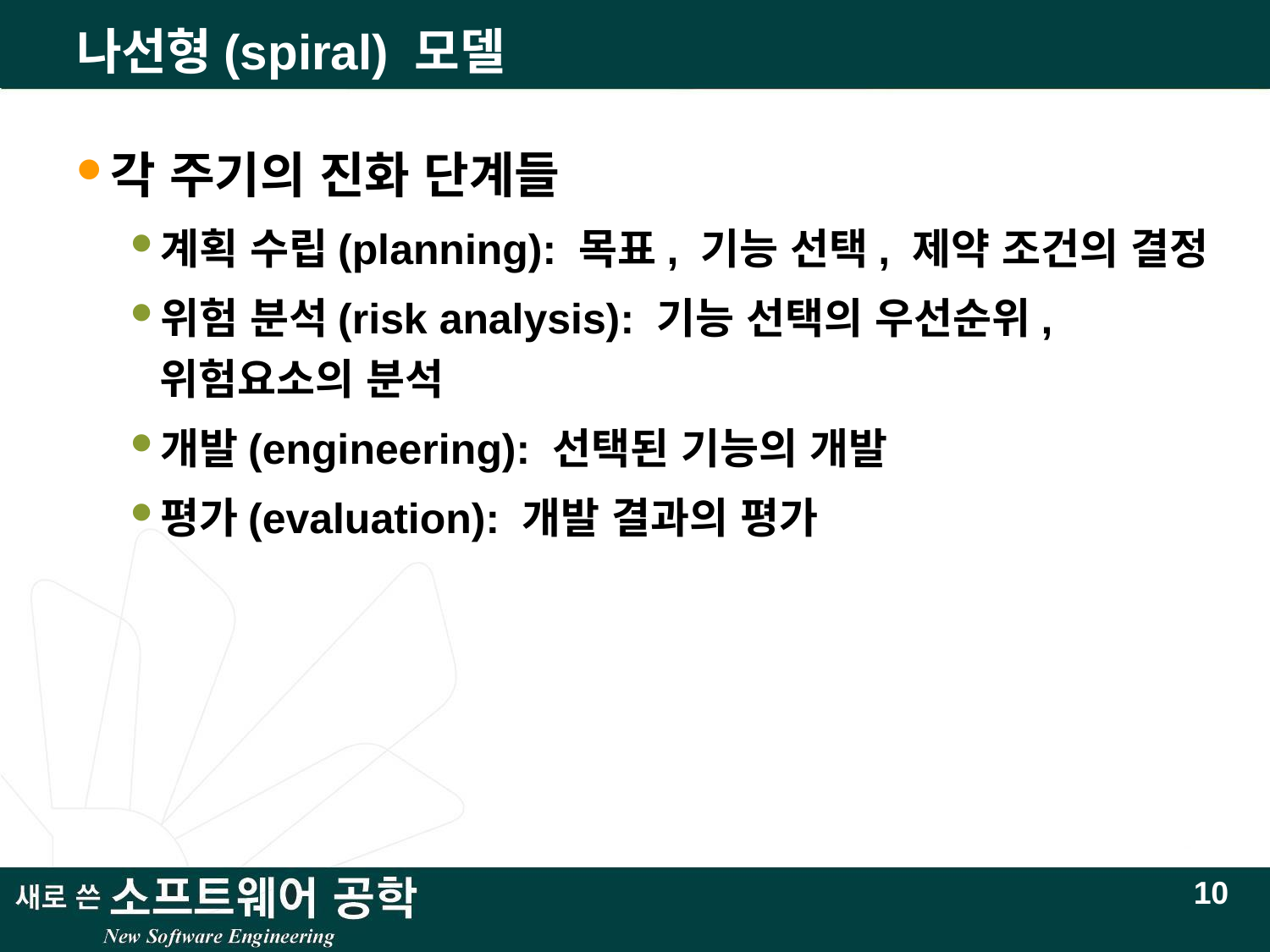

# 나선형(spiral) 모델
각 주기의 진화 단계들
계획 수립(planning): 목표, 기능 선택, 제약 조건의 결정
위험 분석(risk analysis): 기능 선택의 우선순위, 위험요소의 분석
개발(engineering): 선택된 기능의 개발
평가(evaluation): 개발 결과의 평가